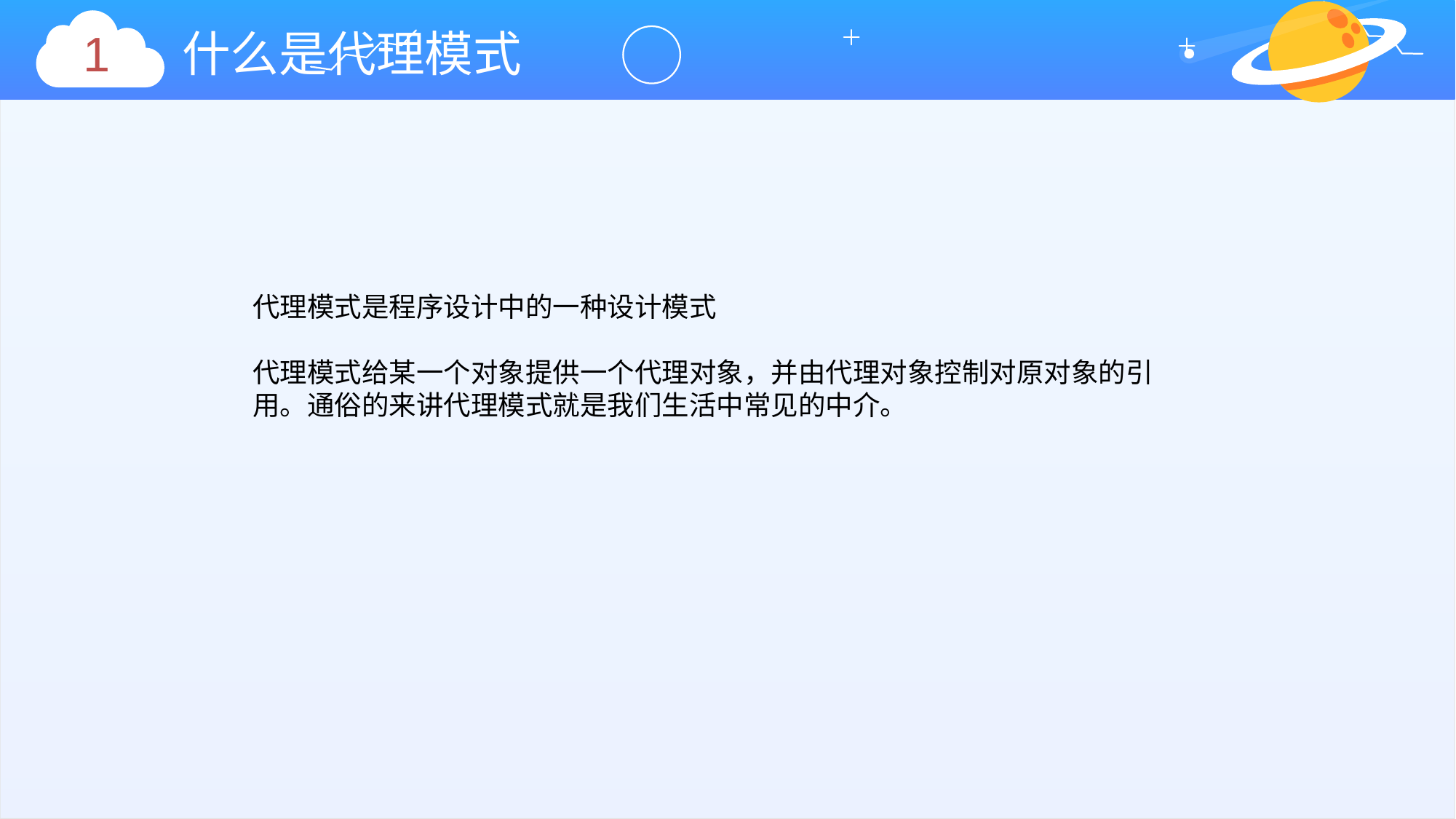

1
什么是代理模式
代理模式是程序设计中的一种设计模式

代理模式给某一个对象提供一个代理对象，并由代理对象控制对原对象的引用。通俗的来讲代理模式就是我们生活中常见的中介。